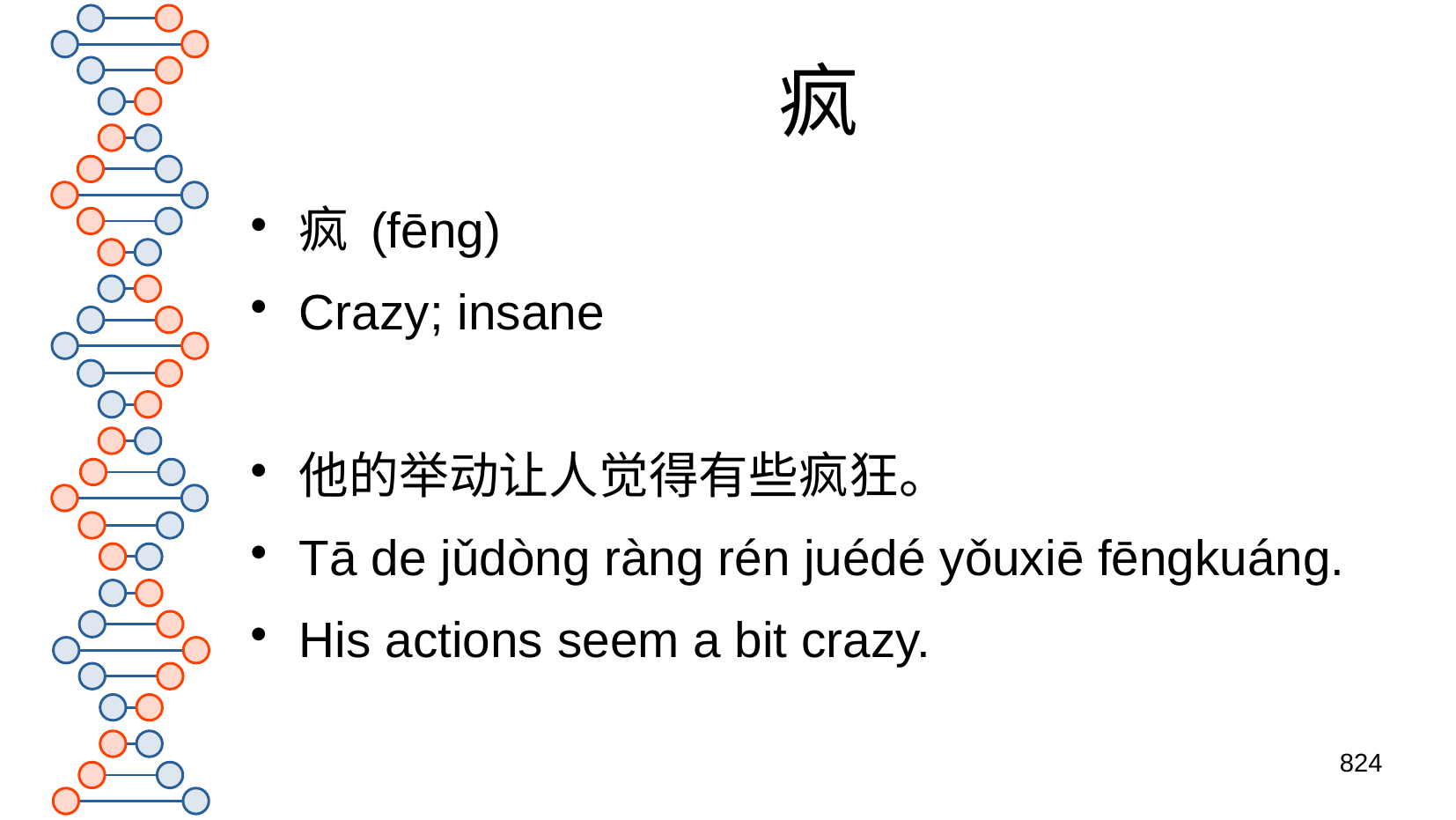

# 疯
疯 (fēng)
Crazy; insane

他的举动让人觉得有些疯狂。
Tā de jǔdòng ràng rén juédé yǒuxiē fēngkuáng.
His actions seem a bit crazy.

824